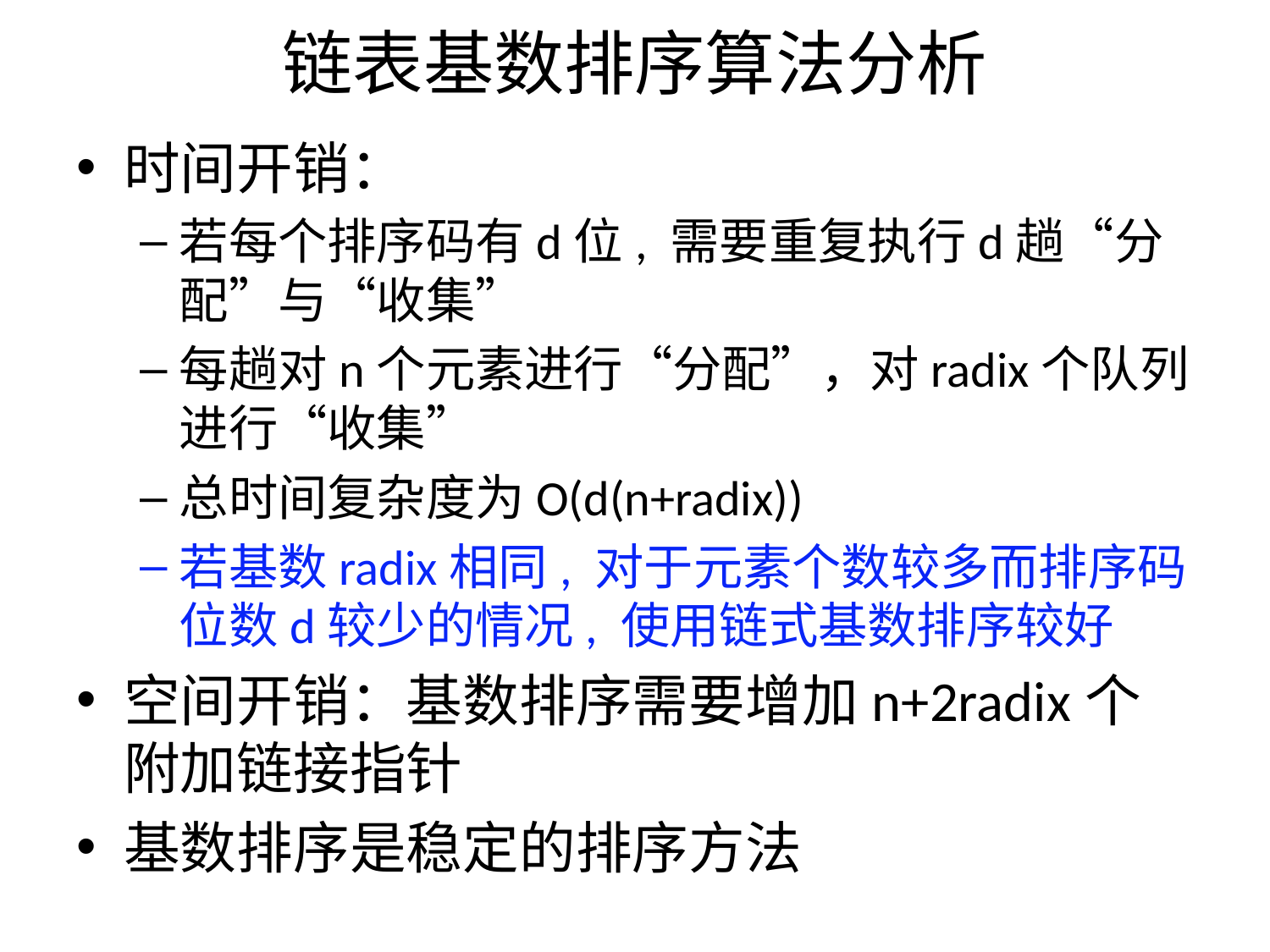

# 链表基数排序算法分析
时间开销：
若每个排序码有d位, 需要重复执行d趟“分配”与“收集”
每趟对n个元素进行“分配”，对radix个队列进行“收集”
总时间复杂度为O(d(n+radix))
若基数radix相同, 对于元素个数较多而排序码位数d较少的情况, 使用链式基数排序较好
空间开销：基数排序需要增加n+2radix个附加链接指针
基数排序是稳定的排序方法